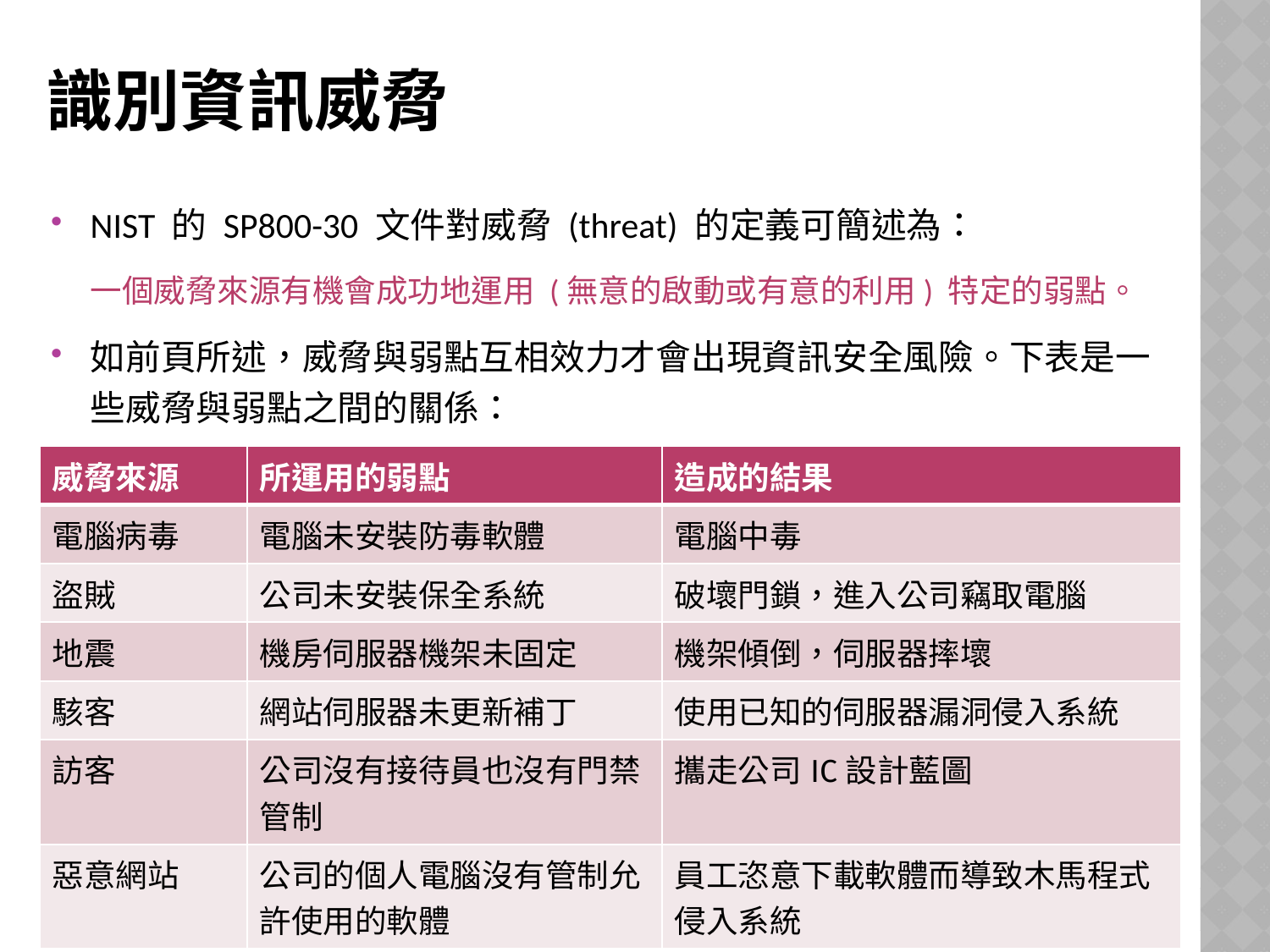

# 識別資訊威脅
NIST 的 SP800-30 文件對威脅 (threat) 的定義可簡述為：
	一個威脅來源有機會成功地運用 (無意的啟動或有意的利用) 特定的弱點。
如前頁所述，威脅與弱點互相效力才會出現資訊安全風險。下表是一些威脅與弱點之間的關係：
| 威脅來源 | 所運用的弱點 | 造成的結果 |
| --- | --- | --- |
| 電腦病毒 | 電腦未安裝防毒軟體 | 電腦中毒 |
| 盜賊 | 公司未安裝保全系統 | 破壞門鎖，進入公司竊取電腦 |
| 地震 | 機房伺服器機架未固定 | 機架傾倒，伺服器摔壞 |
| 駭客 | 網站伺服器未更新補丁 | 使用已知的伺服器漏洞侵入系統 |
| 訪客 | 公司沒有接待員也沒有門禁管制 | 攜走公司IC設計藍圖 |
| 惡意網站 | 公司的個人電腦沒有管制允許使用的軟體 | 員工恣意下載軟體而導致木馬程式侵入系統 |